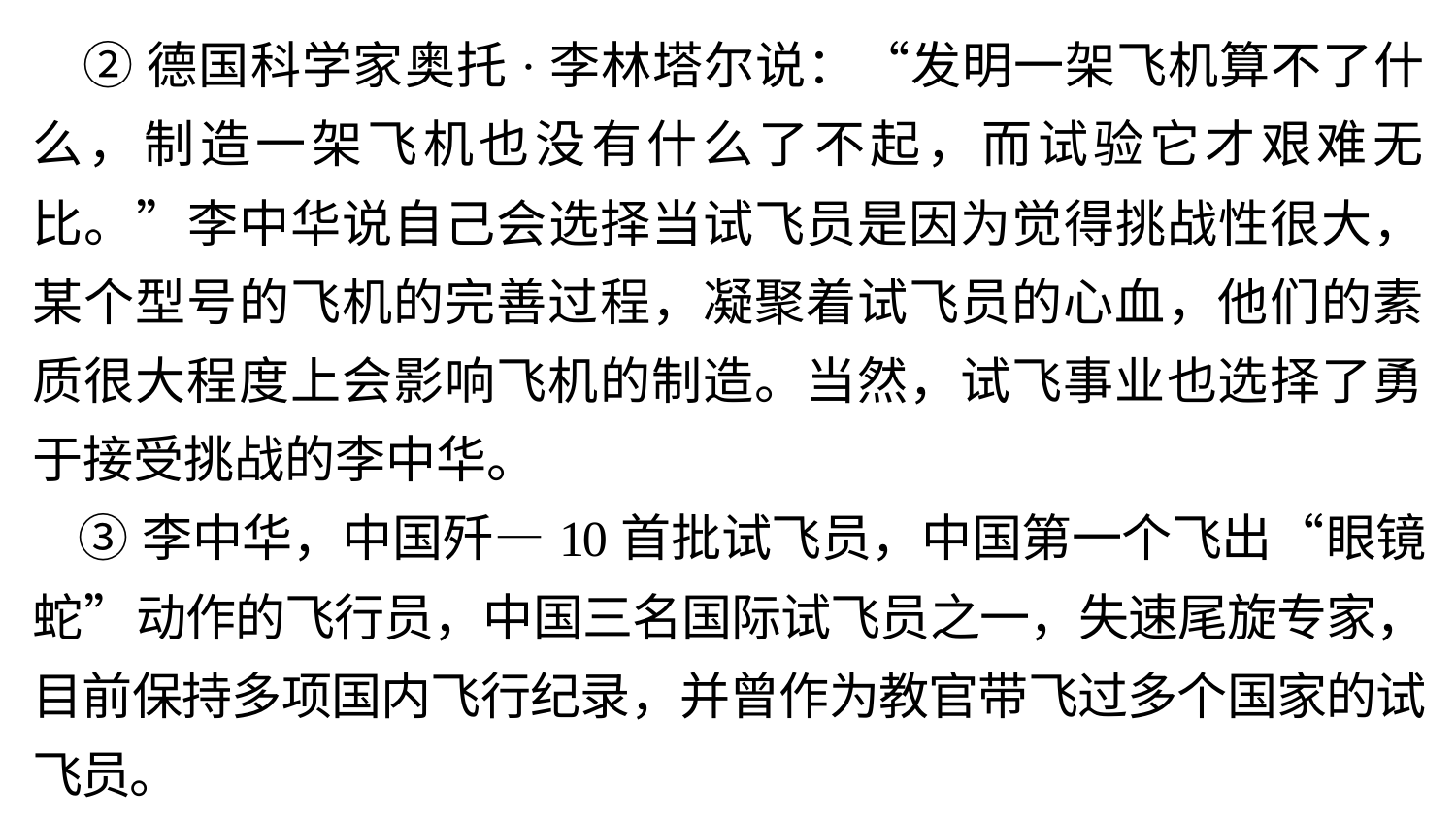

②德国科学家奥托·李林塔尔说：“发明一架飞机算不了什么，制造一架飞机也没有什么了不起，而试验它才艰难无比。”李中华说自己会选择当试飞员是因为觉得挑战性很大，某个型号的飞机的完善过程，凝聚着试飞员的心血，他们的素质很大程度上会影响飞机的制造。当然，试飞事业也选择了勇于接受挑战的李中华。
    ③李中华，中国歼—10首批试飞员，中国第一个飞出“眼镜蛇”动作的飞行员，中国三名国际试飞员之一，失速尾旋专家，目前保持多项国内飞行纪录，并曾作为教官带飞过多个国家的试飞员。